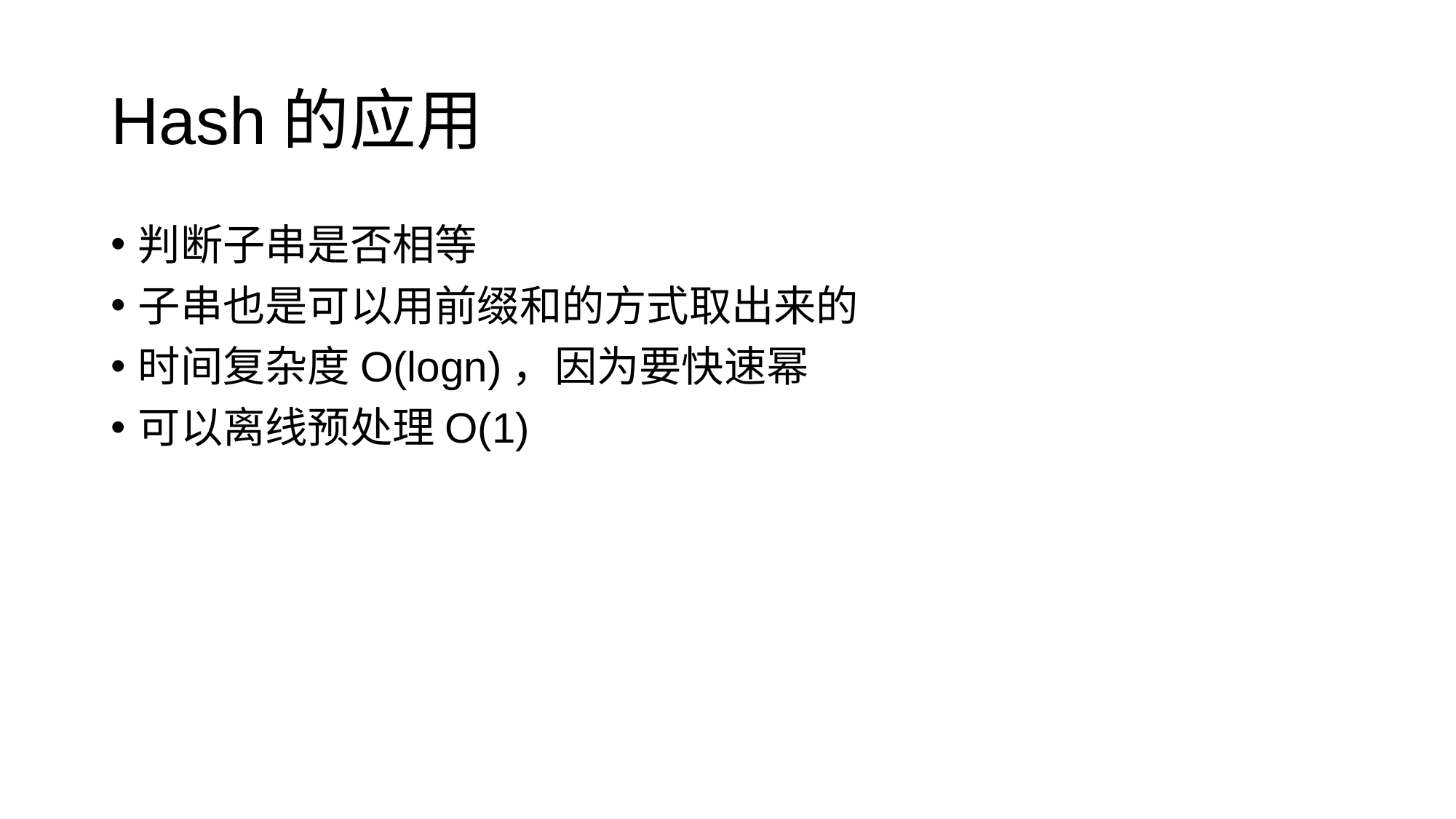

# Hash的应用
判断子串是否相等
子串也是可以用前缀和的方式取出来的
时间复杂度O(logn)，因为要快速幂
可以离线预处理O(1)